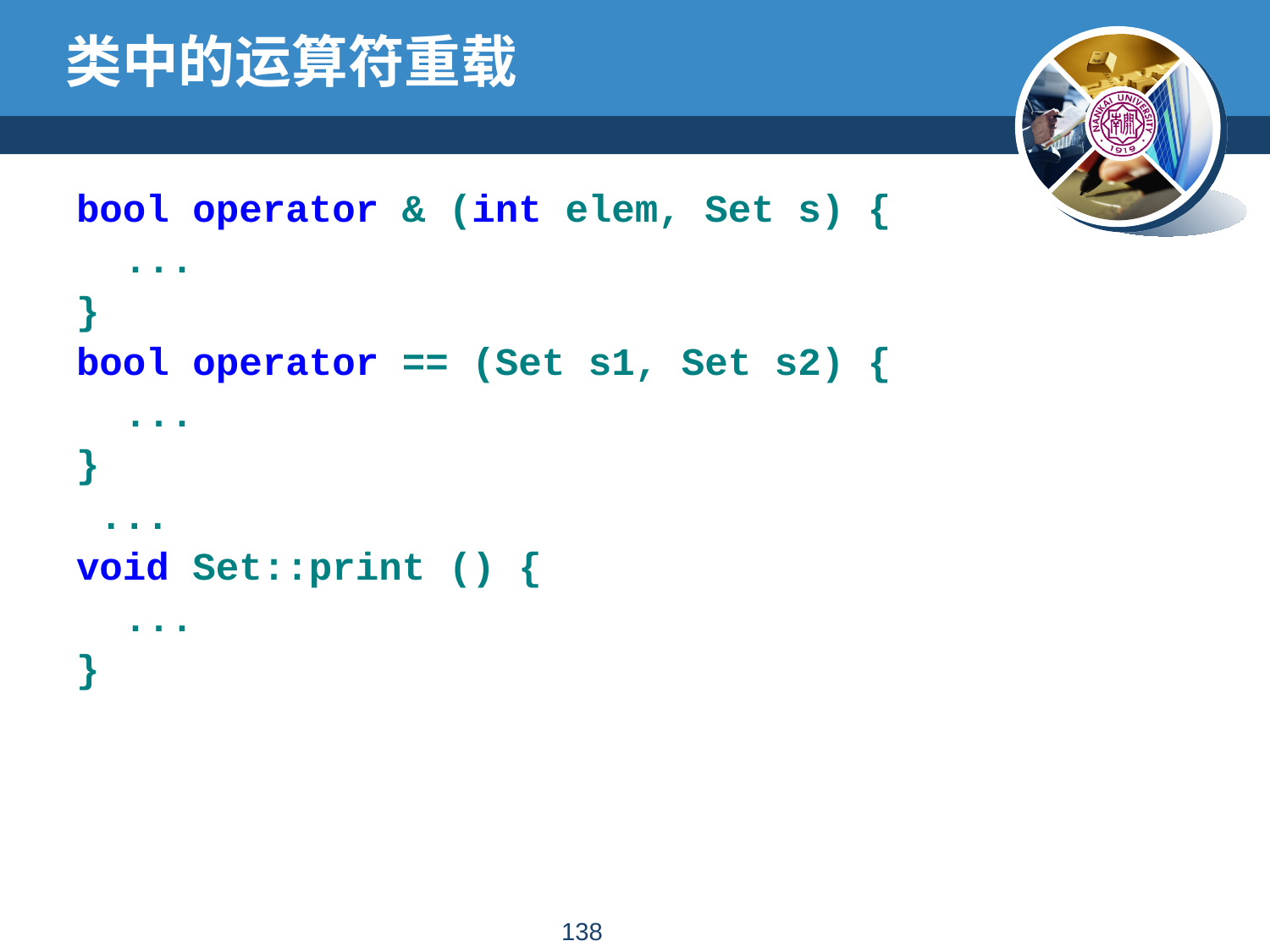

# 类中的运算符重载
bool operator & (int elem, Set s) {
	...
}
bool operator == (Set s1, Set s2) {
	...
}
 ...
void Set::print () {
	...
}

138